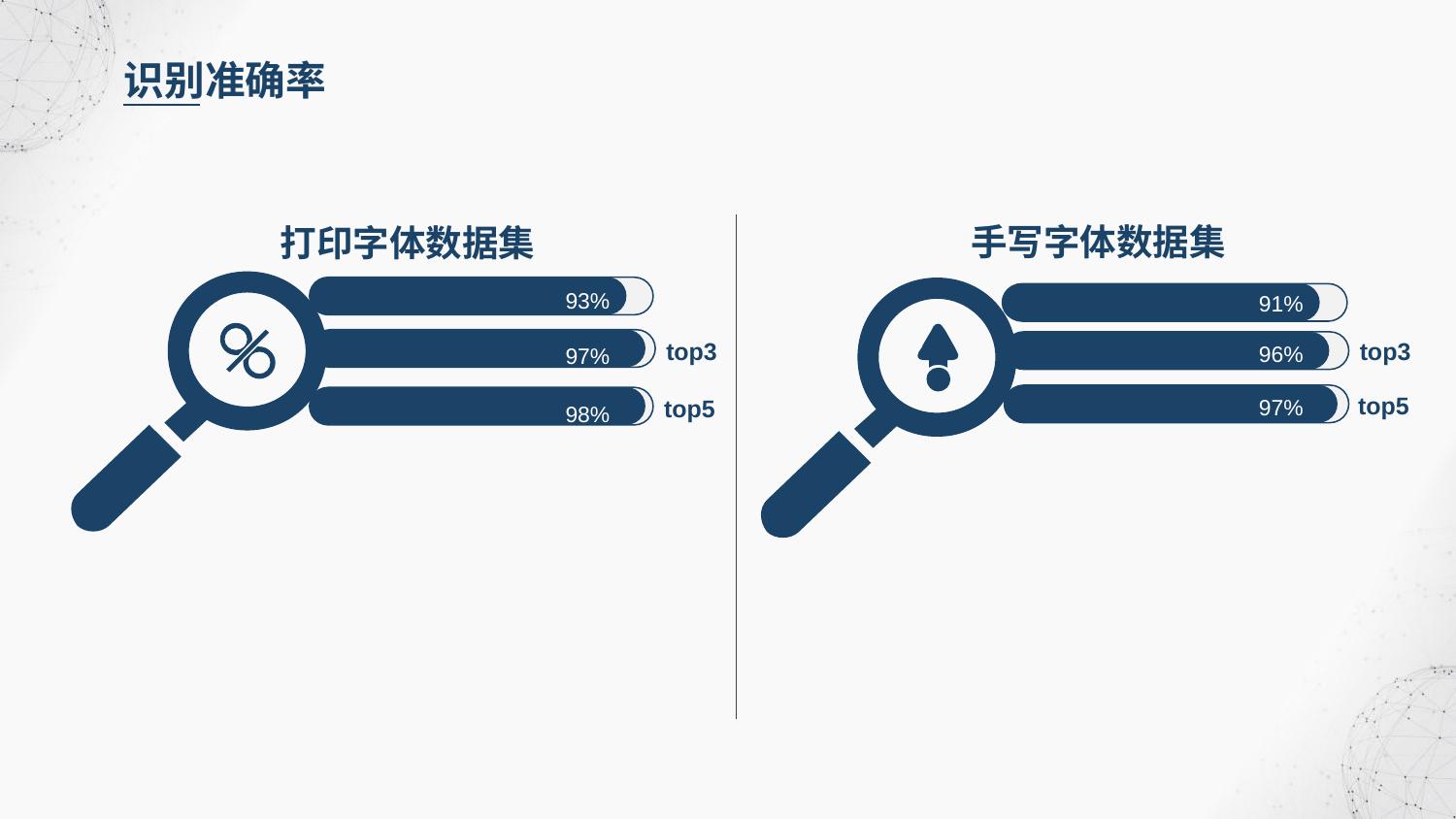

识别准确率
手写字体数据集
打印字体数据集

93%

91%

96%

97%
top3
top3
97%

top5

98%
top5